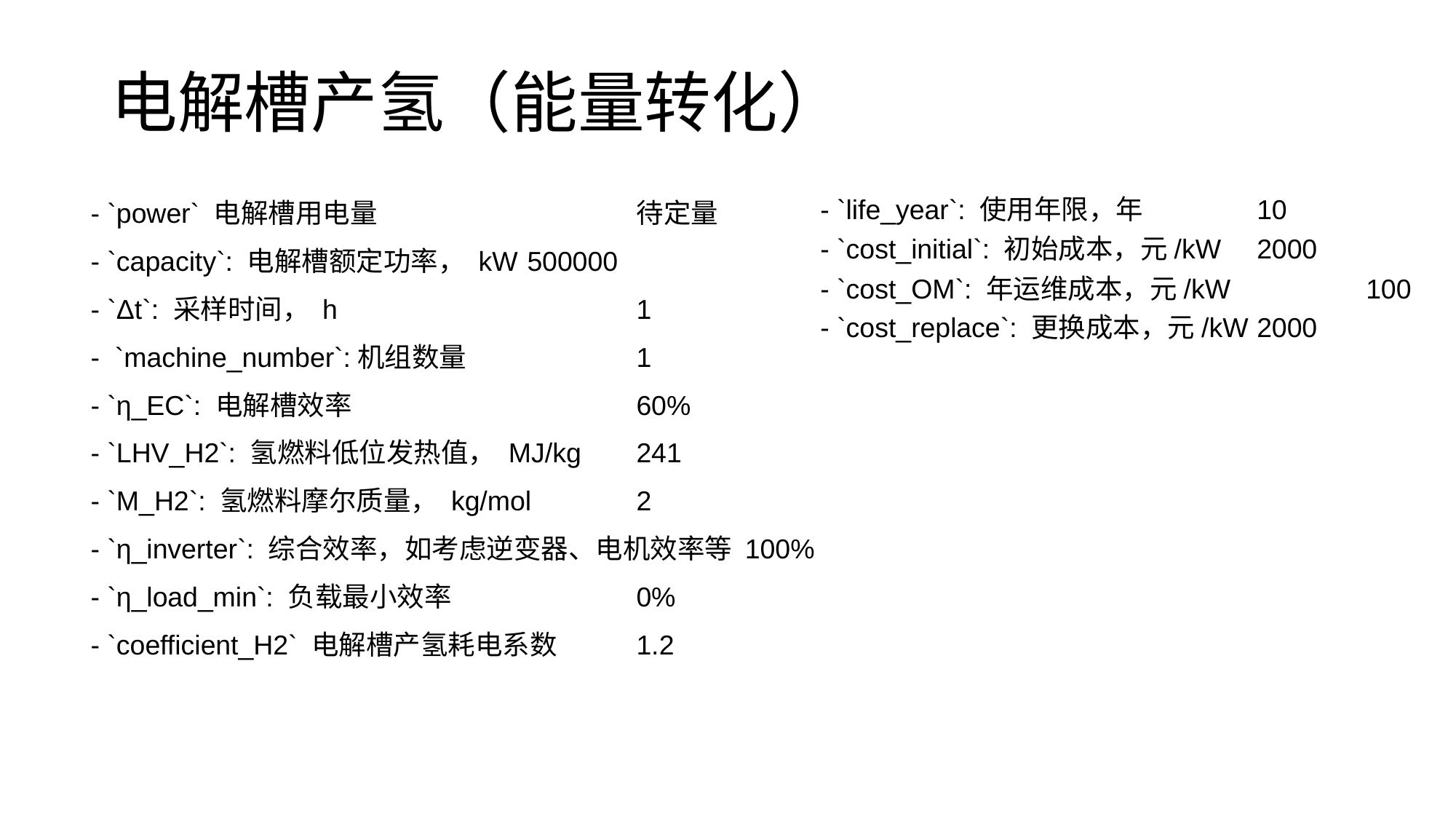

# 电解槽产氢（能量转化）
- `life_year`: 使用年限，年		10
- `cost_initial`: 初始成本，元/kW	2000
- `cost_OM`: 年运维成本，元/kW		100
- `cost_replace`: 更换成本，元/kW	2000

- `power` 电解槽用电量			待定量
- `capacity`: 电解槽额定功率， kW	500000
- `Δt`: 采样时间， h			1
-  `machine_number`:机组数量		1
- `η_EC`: 电解槽效率			60%
- `LHV_H2`: 氢燃料低位发热值， MJ/kg	241
- `M_H2`: 氢燃料摩尔质量， kg/mol	2
- `η_inverter`: 综合效率，如考虑逆变器、电机效率等 100%
- `η_load_min`: 负载最小效率		0%
- `coefficient_H2` 电解槽产氢耗电系数	1.2